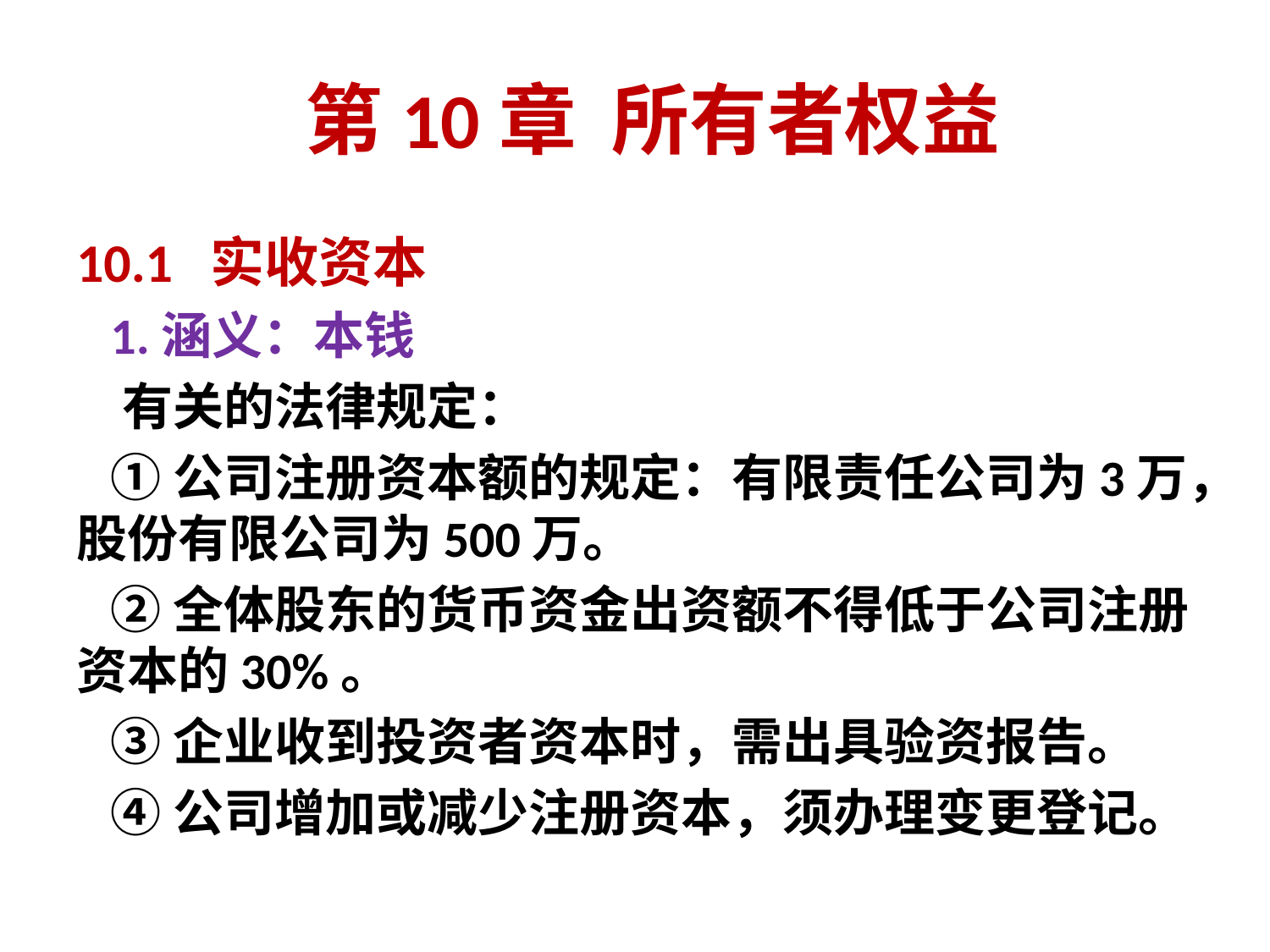

# 第10章  所有者权益
10.1  实收资本
   1.涵义：本钱
   有关的法律规定：
   ①公司注册资本额的规定：有限责任公司为3万，股份有限公司为500万。
   ②全体股东的货币资金出资额不得低于公司注册资本的30%。
   ③企业收到投资者资本时，需出具验资报告。
   ④公司增加或减少注册资本，须办理变更登记。